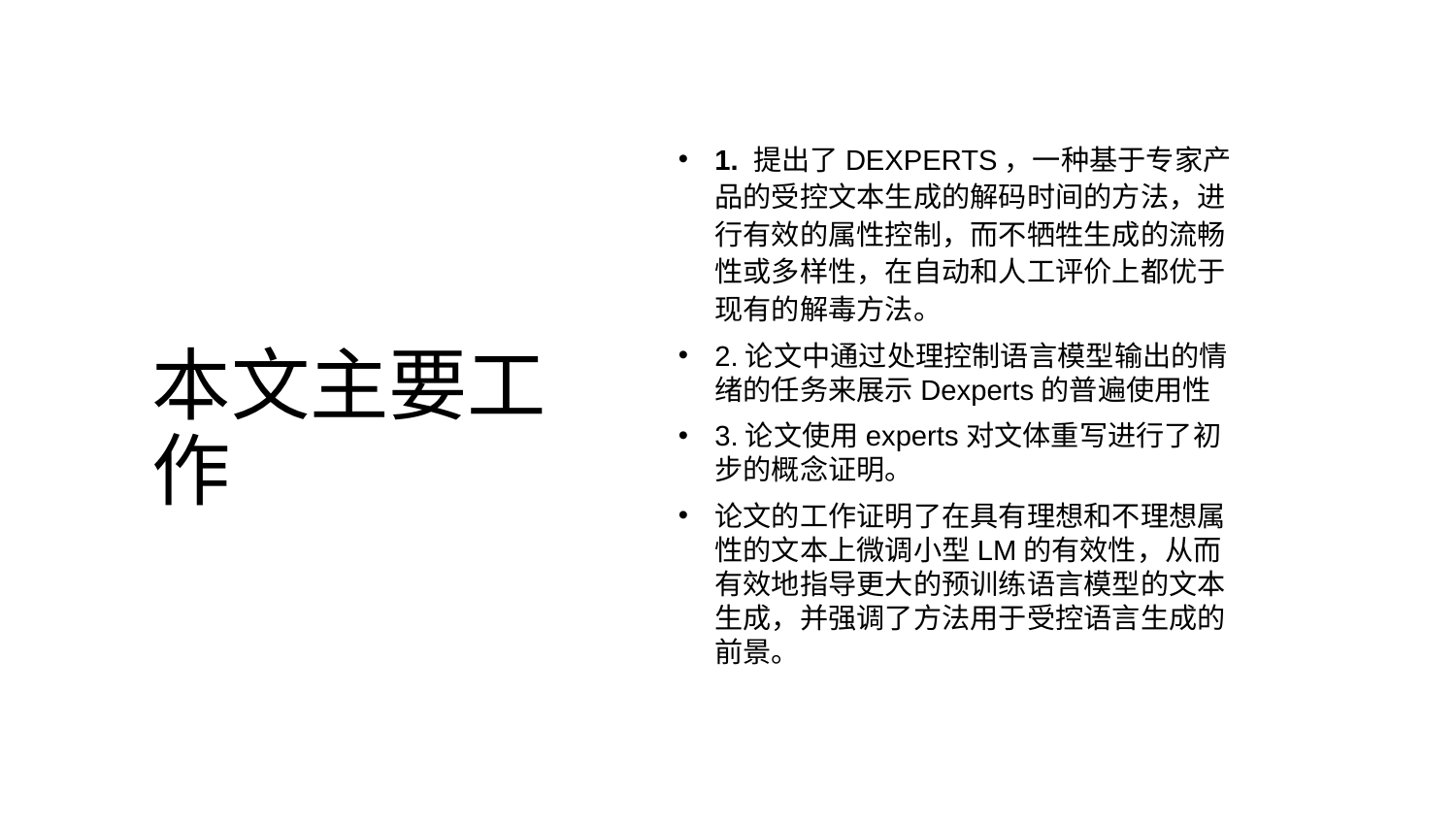

1. 提出了DEXPERTS，一种基于专家产品的受控文本生成的解码时间的方法，进行有效的属性控制，而不牺牲生成的流畅性或多样性，在自动和人工评价上都优于现有的解毒方法。
2.论文中通过处理控制语言模型输出的情绪的任务来展示Dexperts的普遍使用性
3.论文使用experts对文体重写进行了初步的概念证明。
论文的工作证明了在具有理想和不理想属性的文本上微调小型LM的有效性，从而有效地指导更大的预训练语言模型的文本生成，并强调了方法用于受控语言生成的前景。

本文主要工作